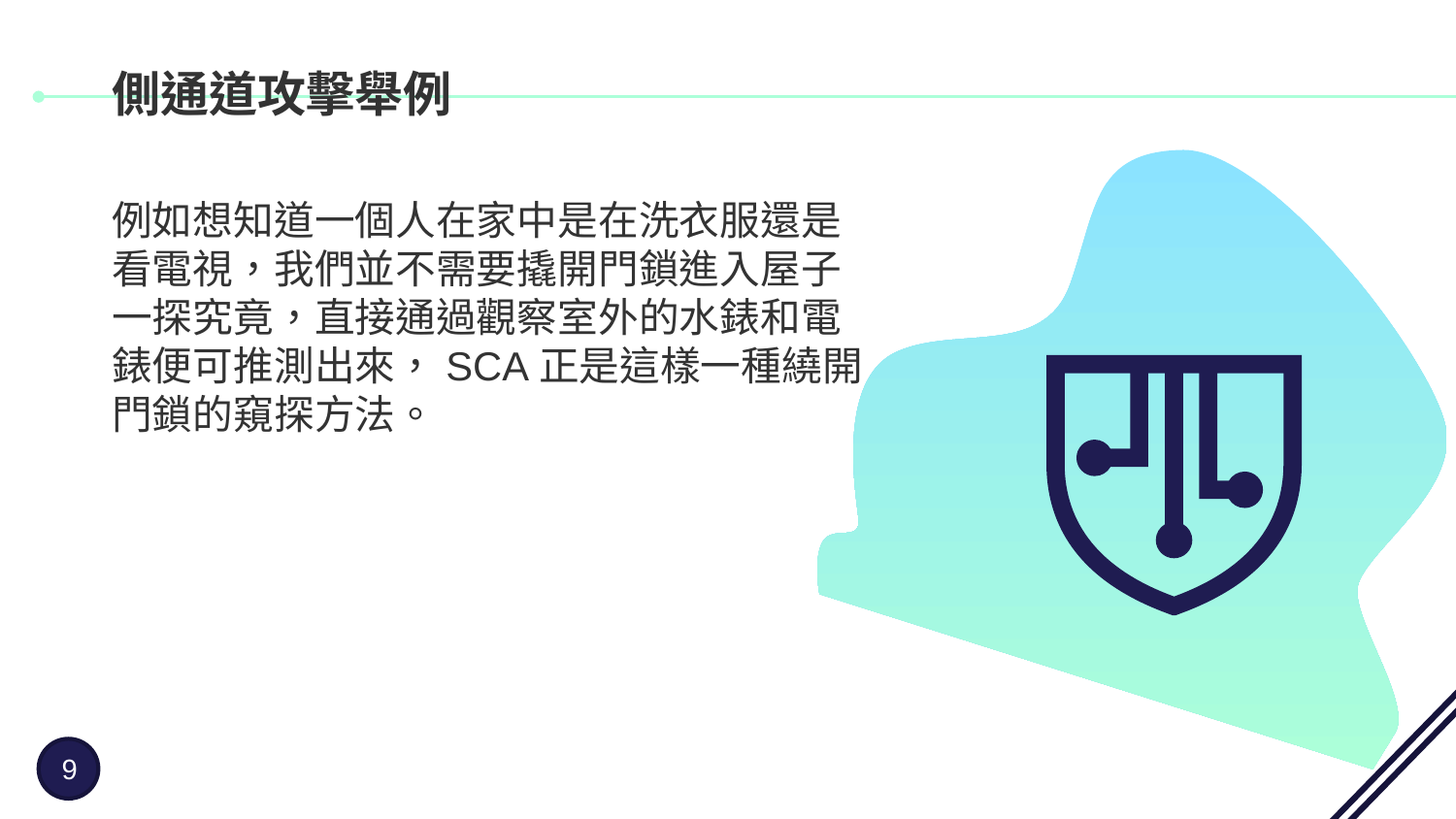

# 側通道攻擊舉例

例如想知道一個人在家中是在洗衣服還是看電視，我們並不需要撬開門鎖進入屋子一探究竟，直接通過觀察室外的水錶和電錶便可推測出來，SCA正是這樣一種繞開門鎖的窺探方法。

9